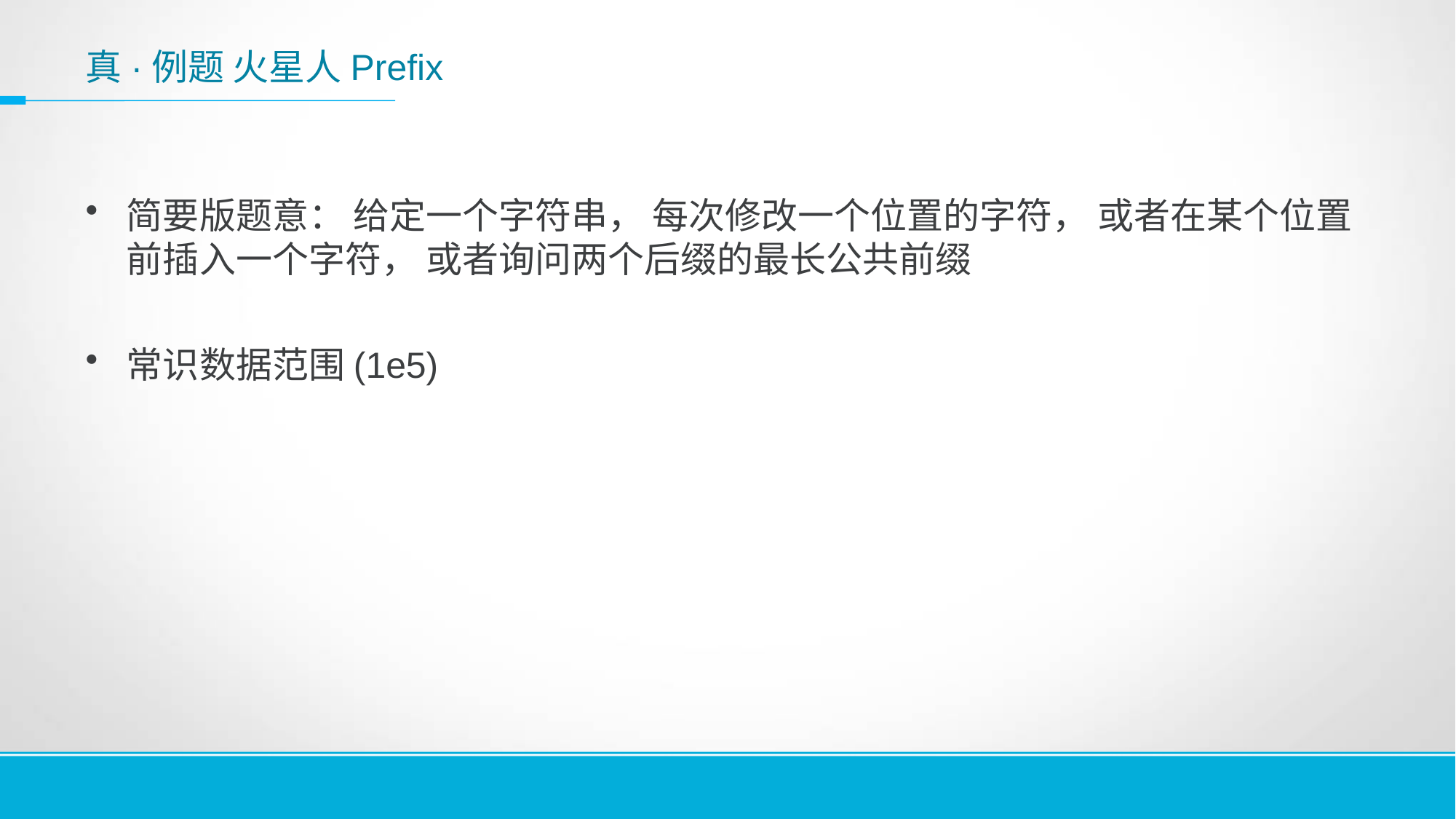

# 真·例题 火星人Prefix

简要版题意： 给定一个字符串， 每次修改一个位置的字符， 或者在某个位置前插入一个字符， 或者询问两个后缀的最长公共前缀

常识数据范围(1e5)